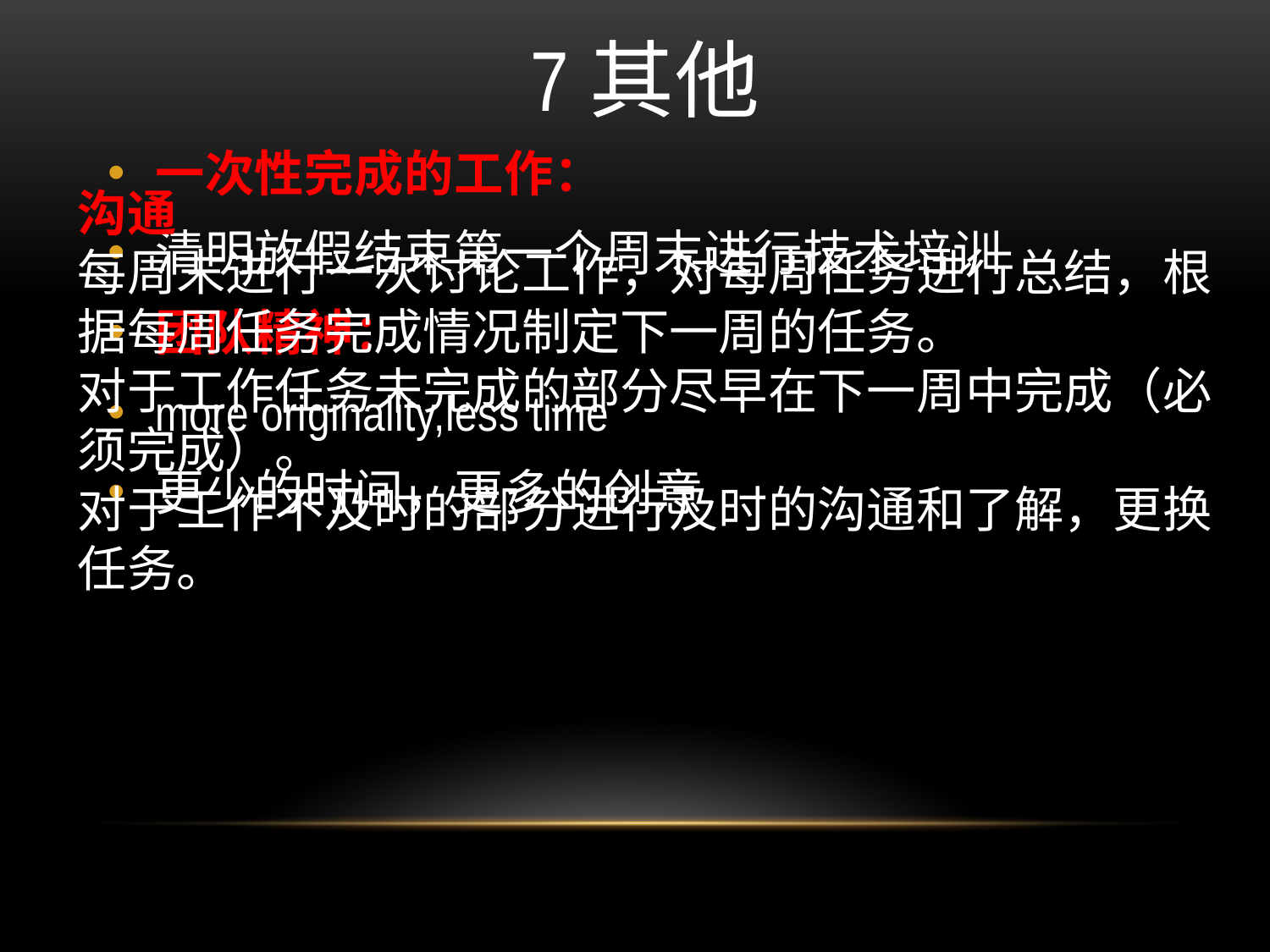

# 7其他
一次性完成的工作：
清明放假结束第一个周末进行技术培训
团队精神：
more originality,less time
更少的时间，更多的创意

沟通
每周末进行一次讨论工作，对每周任务进行总结，根据每周任务完成情况制定下一周的任务。
对于工作任务未完成的部分尽早在下一周中完成（必须完成）。
对于工作不及时的部分进行及时的沟通和了解，更换任务。